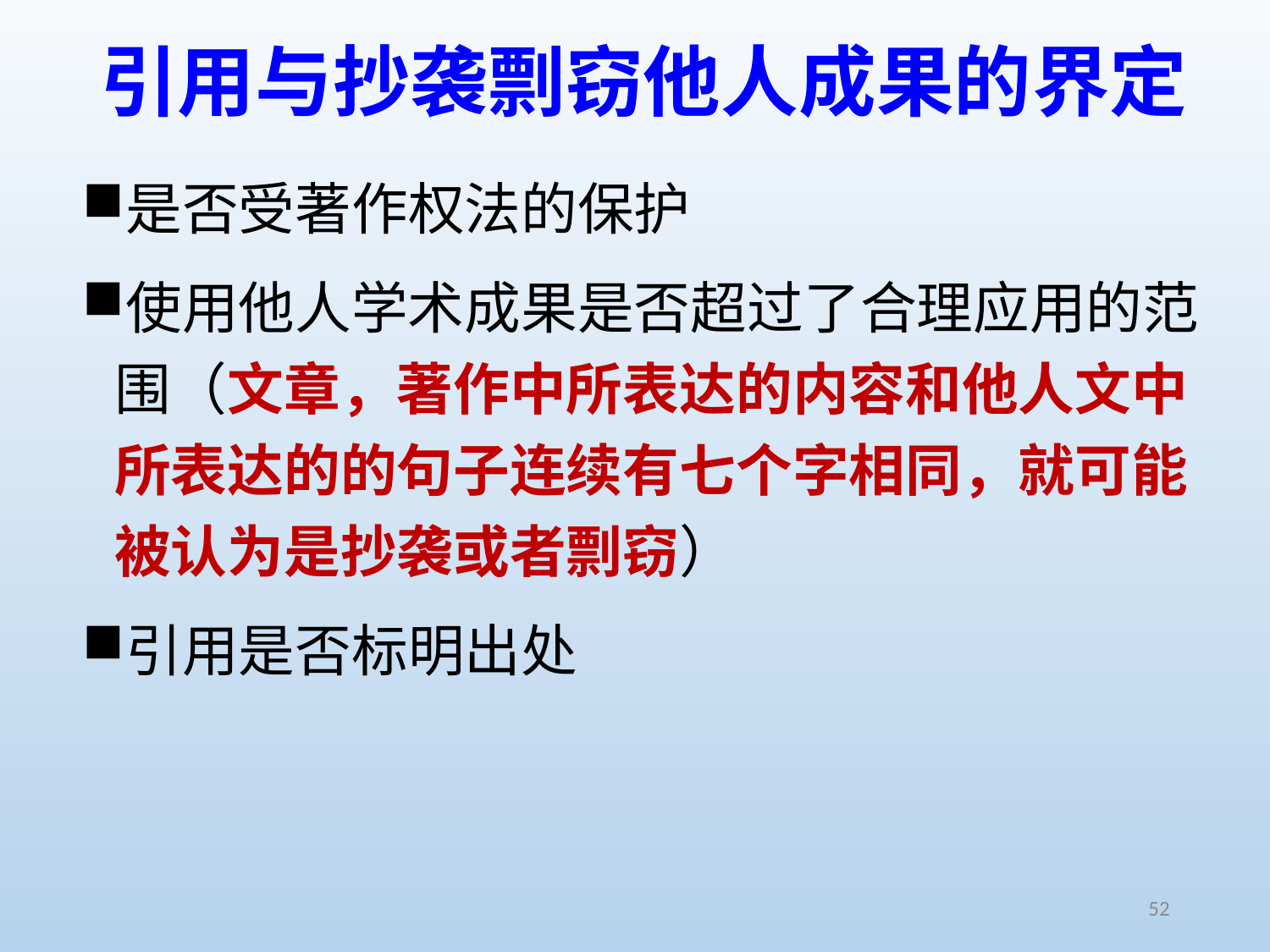

# 引用与抄袭剽窃他人成果的界定
是否受著作权法的保护
使用他人学术成果是否超过了合理应用的范围（文章，著作中所表达的内容和他人文中所表达的的句子连续有七个字相同，就可能被认为是抄袭或者剽窃）
引用是否标明出处
52